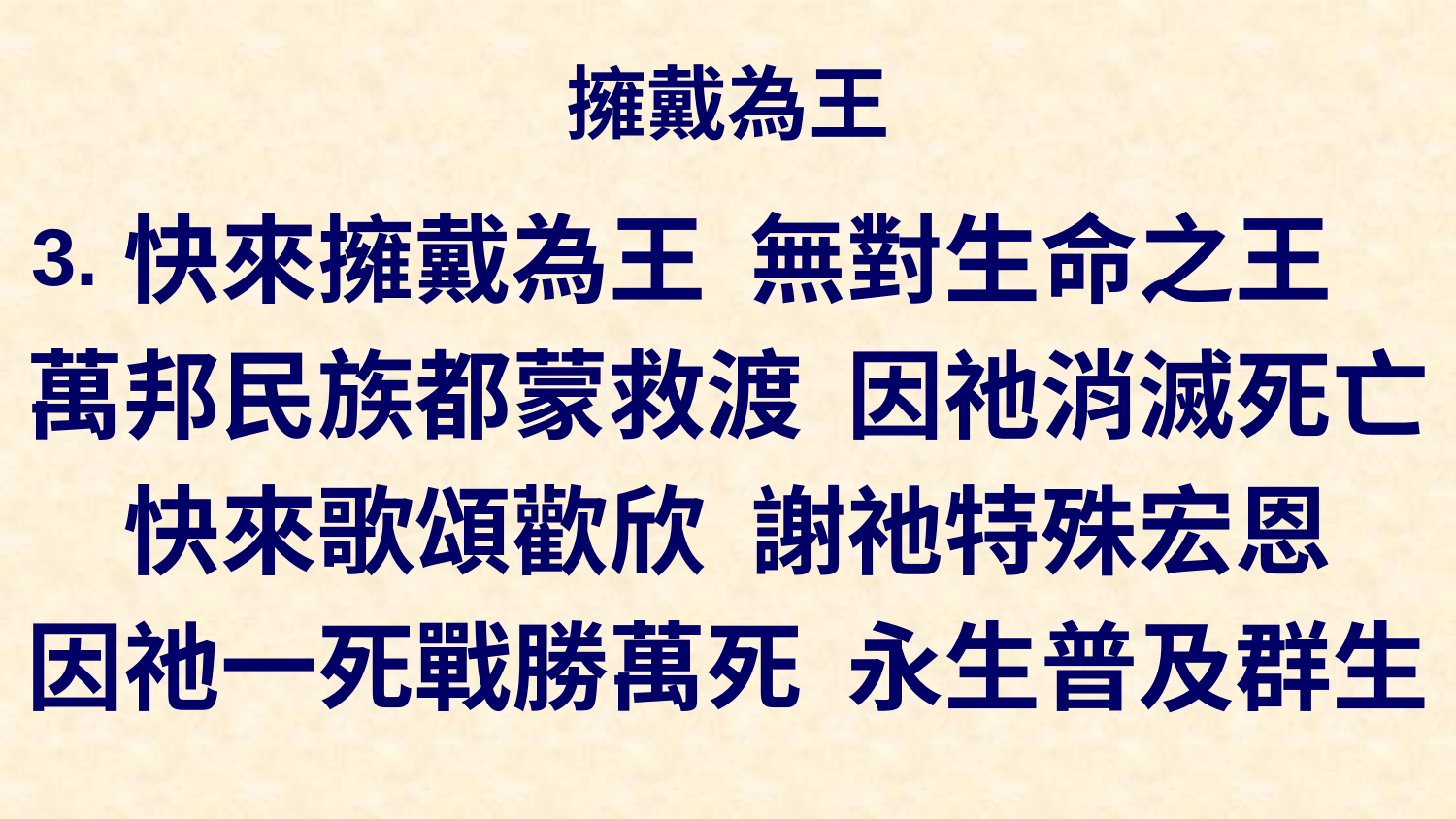

# 擁戴為王
快來擁戴為王  無對生命之王
萬邦民族都蒙救渡  因祂消滅死亡
快來歌頌歡欣  謝祂特殊宏恩
因祂一死戰勝萬死  永生普及群生

3.